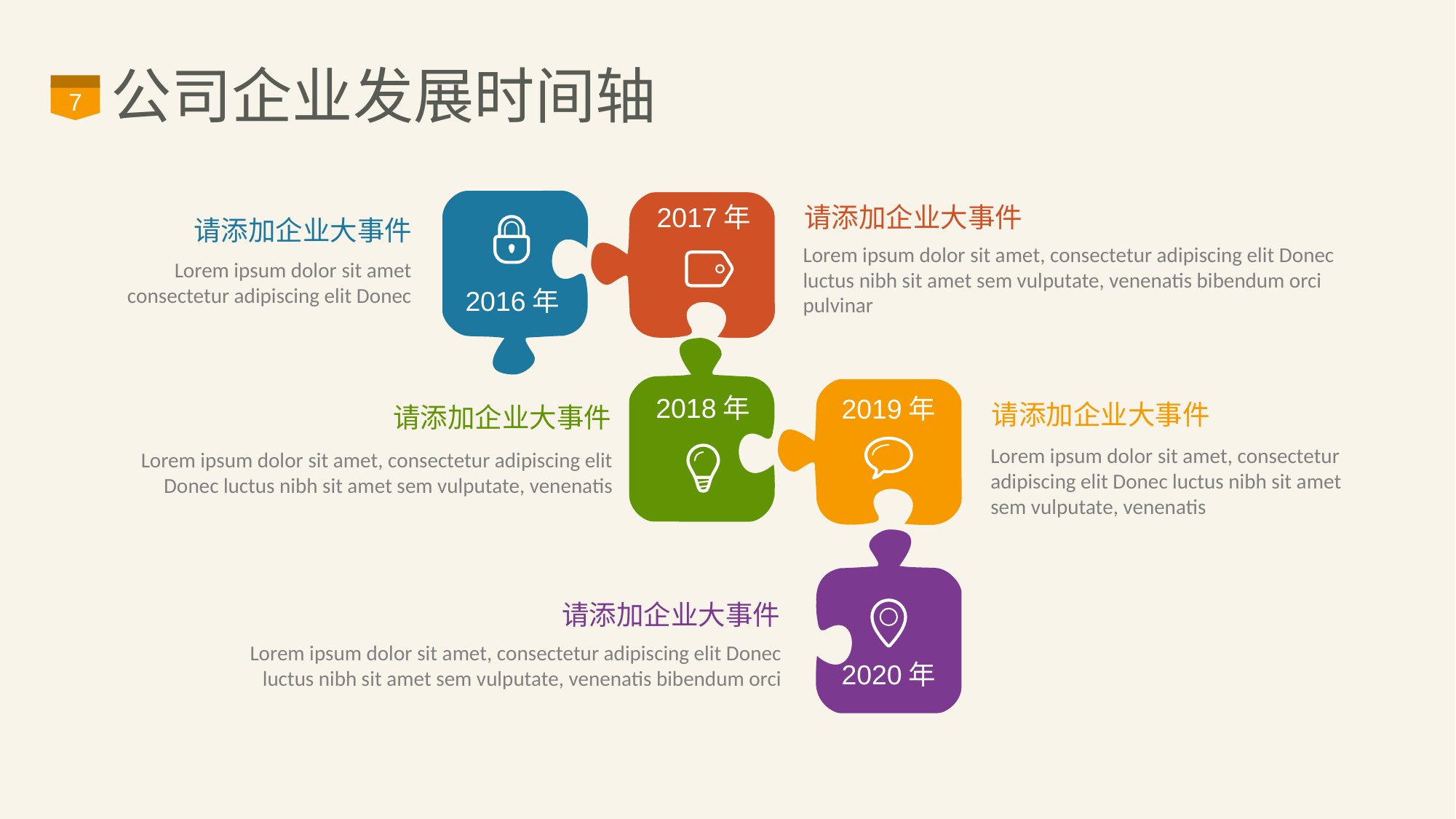

# 公司企业发展时间轴
7

2016年

2017年

请添加企业大事件
Lorem ipsum dolor sit amet, consectetur adipiscing elit Donec luctus nibh sit amet sem vulputate, venenatis bibendum orci pulvinar
请添加企业大事件
Lorem ipsum dolor sit amet consectetur adipiscing elit Donec

2018年

2019年

请添加企业大事件
Lorem ipsum dolor sit amet, consectetur adipiscing elit Donec luctus nibh sit amet sem vulputate, venenatis
请添加企业大事件
Lorem ipsum dolor sit amet, consectetur adipiscing elit Donec luctus nibh sit amet sem vulputate, venenatis

2020年
请添加企业大事件
Lorem ipsum dolor sit amet, consectetur adipiscing elit Donec luctus nibh sit amet sem vulputate, venenatis bibendum orci